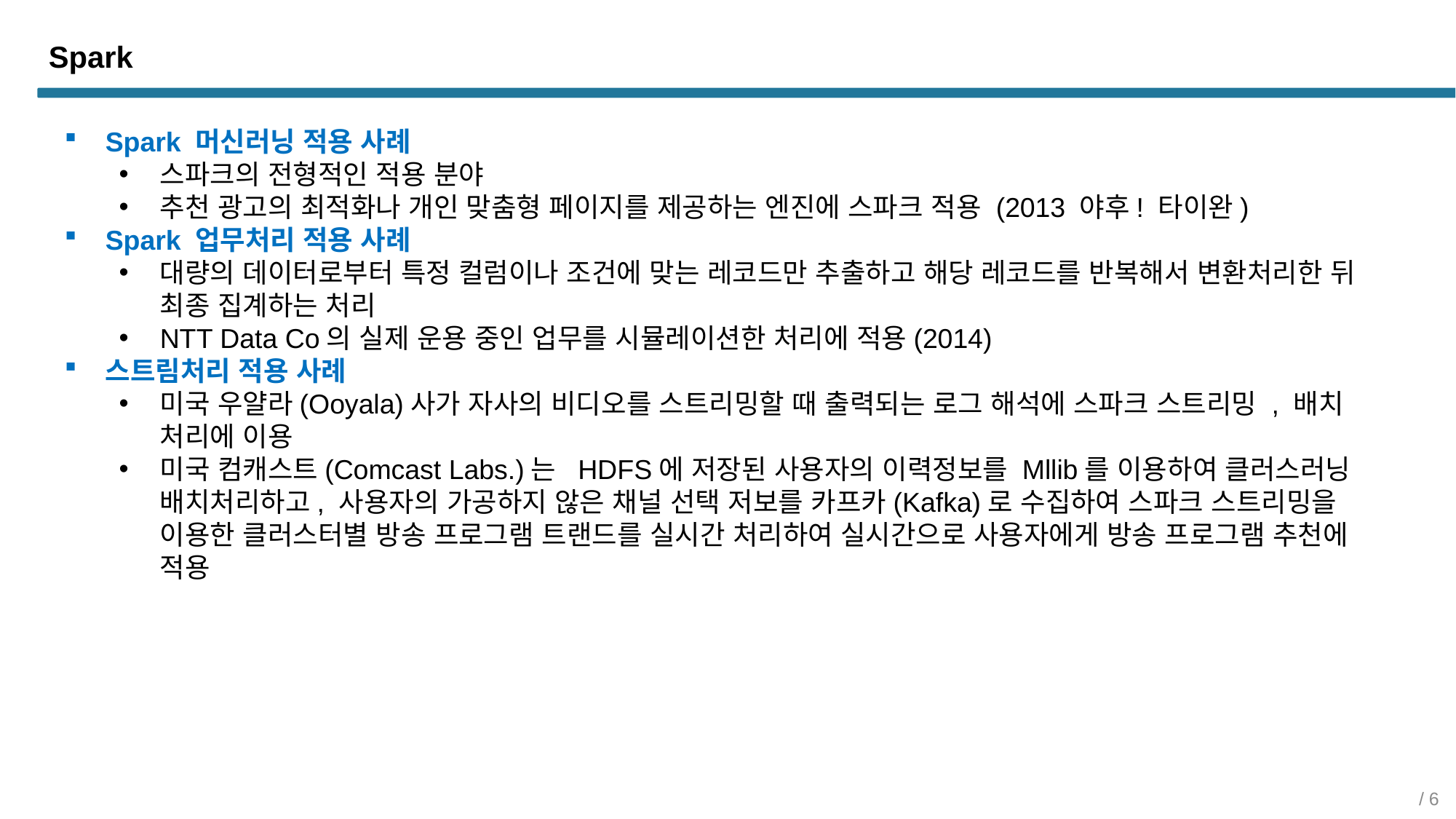

Spark
Spark 머신러닝 적용 사례
스파크의 전형적인 적용 분야
추천 광고의 최적화나 개인 맞춤형 페이지를 제공하는 엔진에 스파크 적용 (2013 야후! 타이완)
Spark 업무처리 적용 사례
대량의 데이터로부터 특정 컬럼이나 조건에 맞는 레코드만 추출하고 해당 레코드를 반복해서 변환처리한 뒤 최종 집계하는 처리
NTT Data Co의 실제 운용 중인 업무를 시뮬레이션한 처리에 적용(2014)
스트림처리 적용 사례
미국 우얄라(Ooyala)사가 자사의 비디오를 스트리밍할 때 출력되는 로그 해석에 스파크 스트리밍 , 배치 처리에 이용
미국 컴캐스트(Comcast Labs.)는  HDFS에 저장된 사용자의 이력정보를 Mllib를 이용하여 클러스러닝 배치처리하고, 사용자의 가공하지 않은 채널 선택 저보를 카프카(Kafka)로 수집하여 스파크 스트리밍을 이용한 클러스터별 방송 프로그램 트랜드를 실시간 처리하여 실시간으로 사용자에게 방송 프로그램 추천에 적용
/ 6